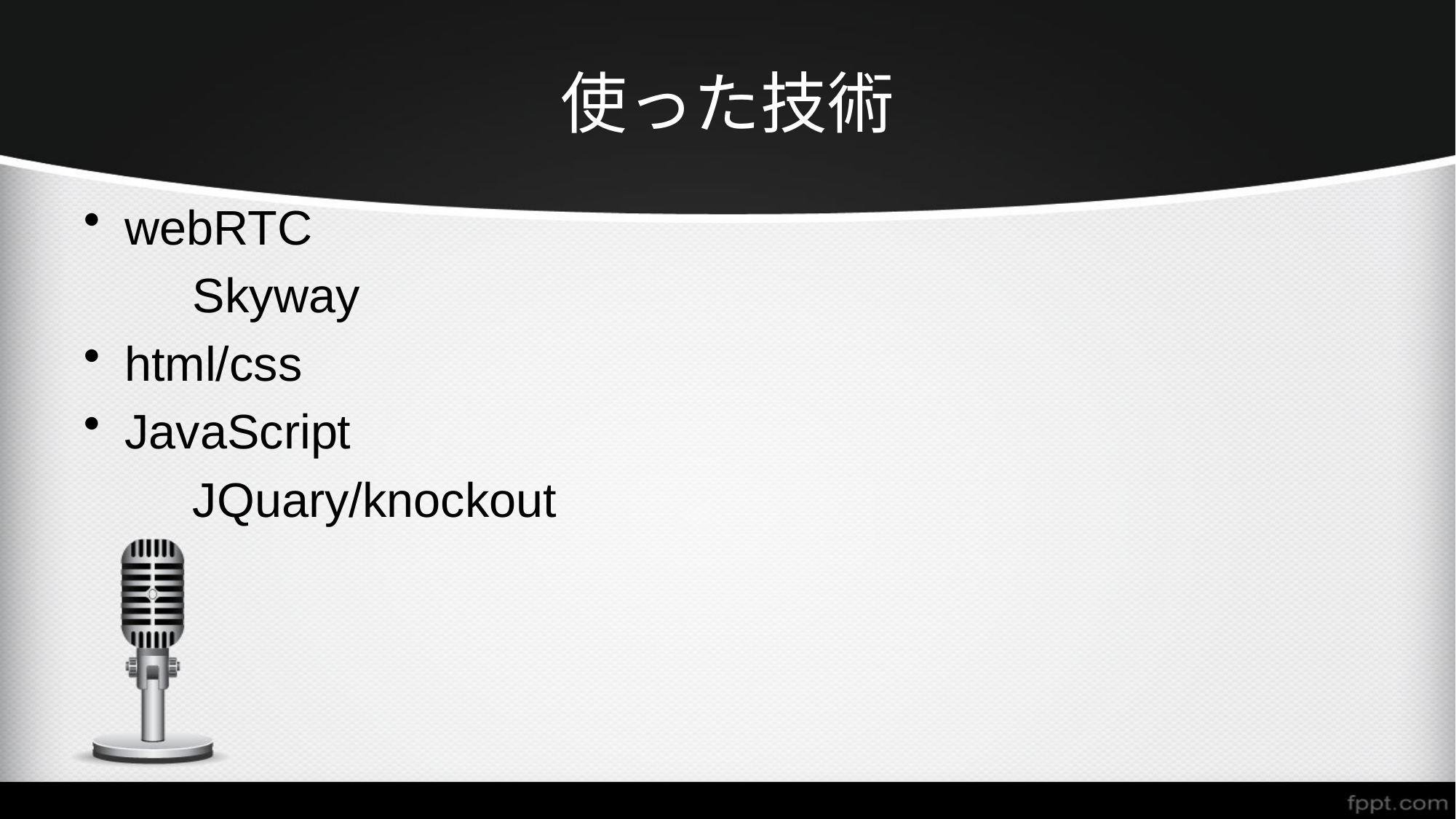

# 使った技術
webRTC
	Skyway
html/css
JavaScript
	JQuary/knockout